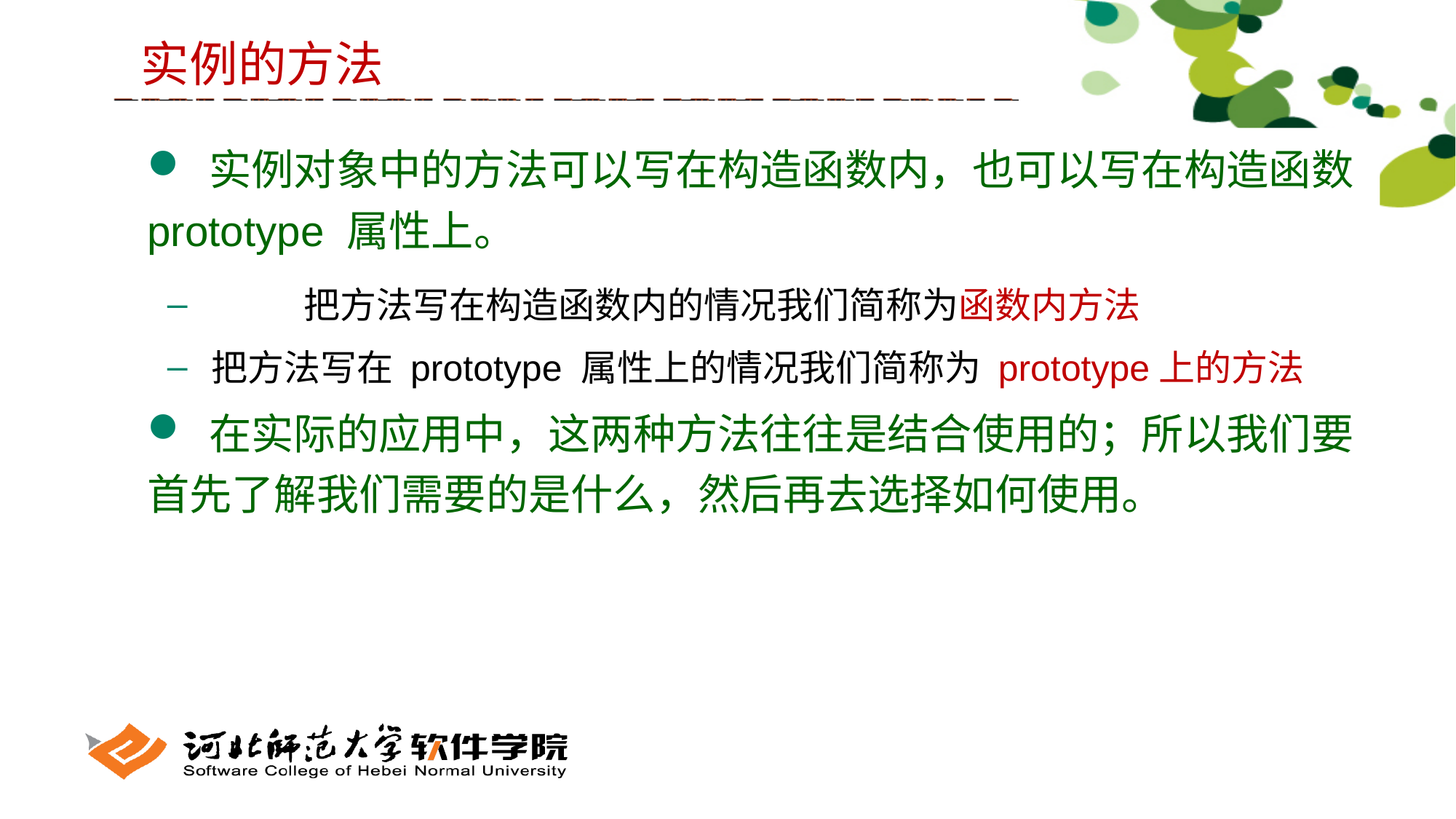

实例的方法
 实例对象中的方法可以写在构造函数内，也可以写在构造函数prototype 属性上。
 	把方法写在构造函数内的情况我们简称为函数内方法
 把方法写在 prototype 属性上的情况我们简称为 prototype上的方法
 在实际的应用中，这两种方法往往是结合使用的；所以我们要首先了解我们需要的是什么，然后再去选择如何使用。